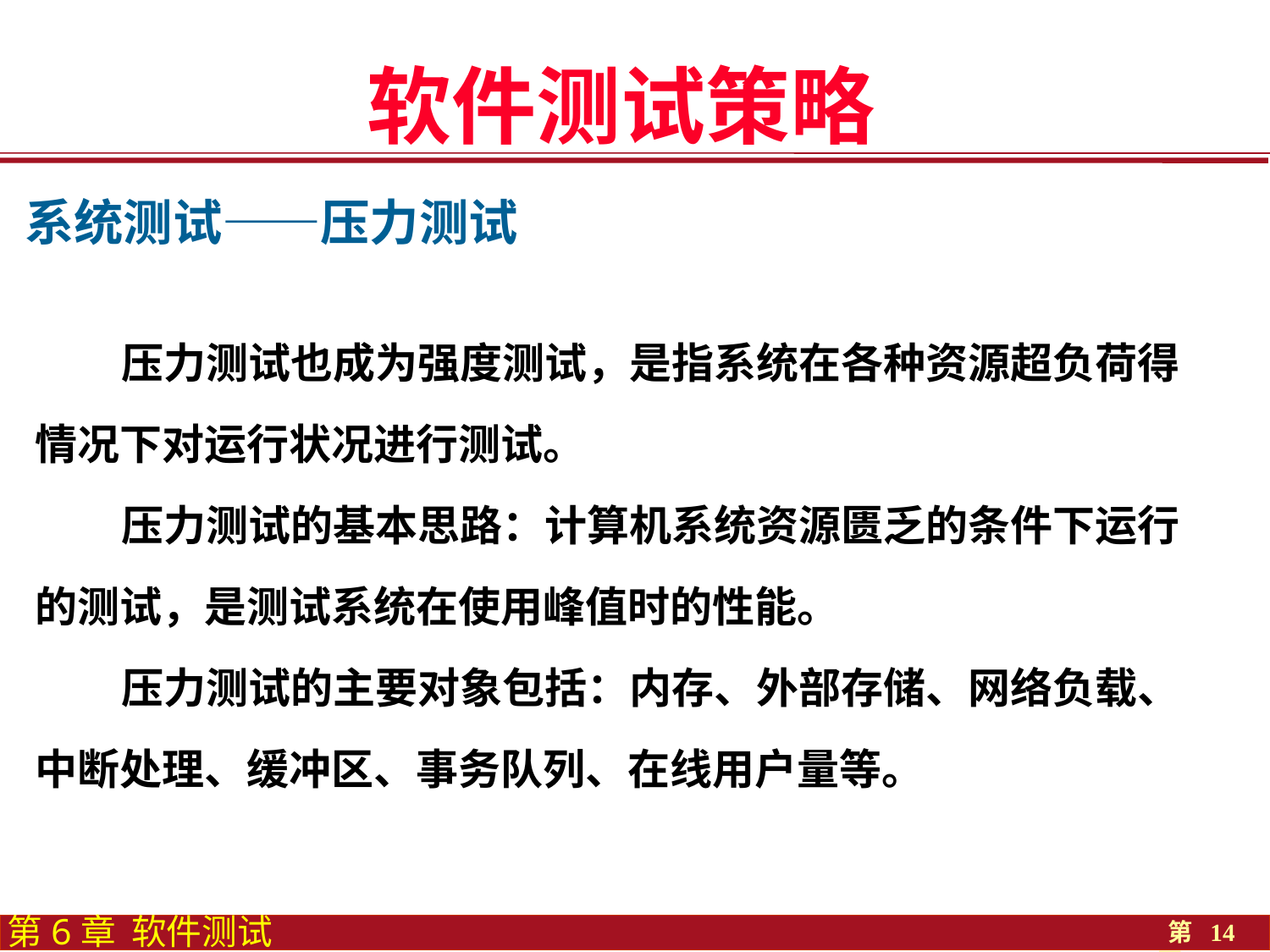

软件测试策略
# 系统测试——压力测试
        压力测试也成为强度测试，是指系统在各种资源超负荷得情况下对运行状况进行测试。
        压力测试的基本思路：计算机系统资源匮乏的条件下运行的测试，是测试系统在使用峰值时的性能。
        压力测试的主要对象包括：内存、外部存储、网络负载、中断处理、缓冲区、事务队列、在线用户量等。